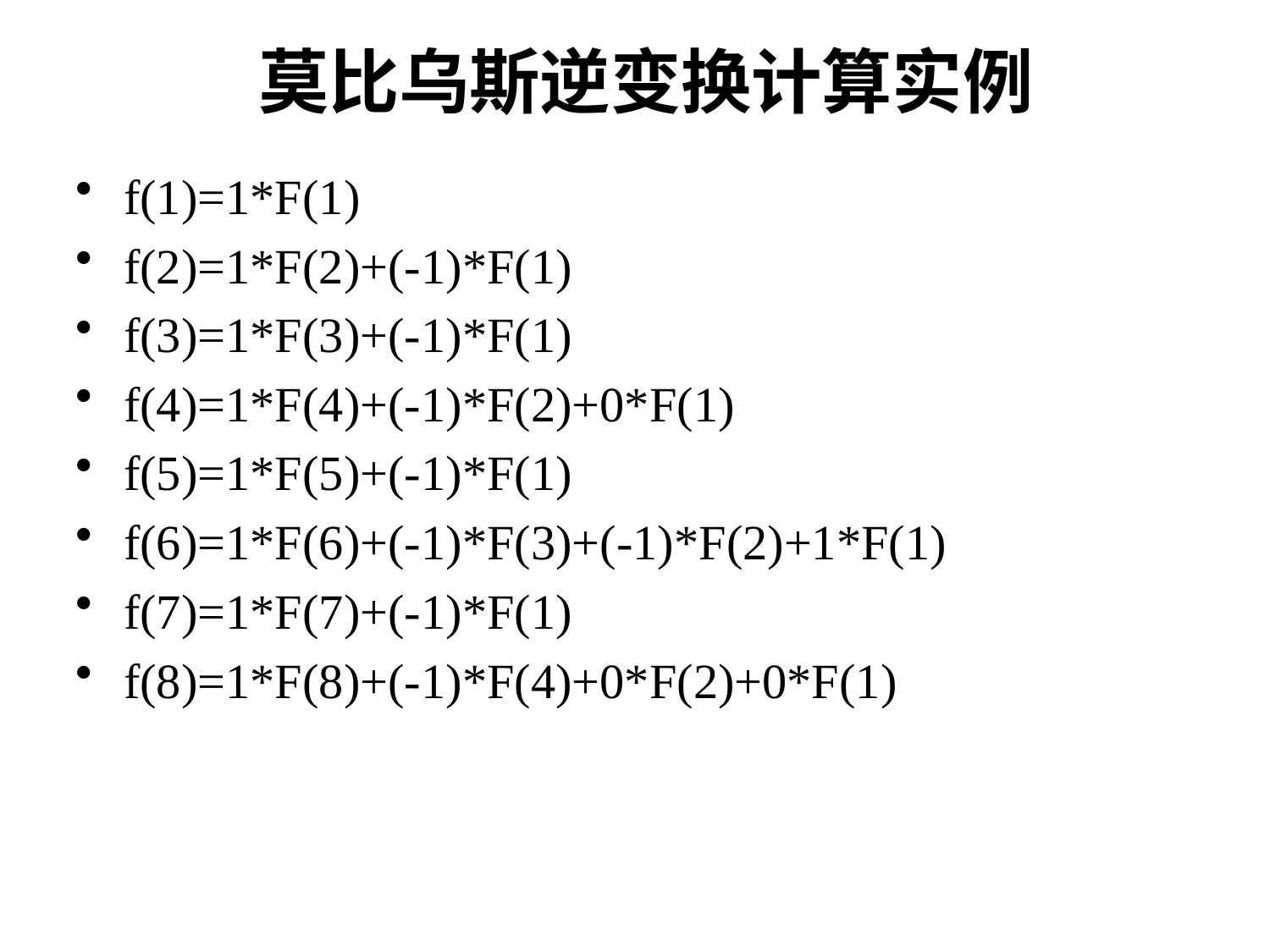

# 莫比乌斯逆变换计算实例
f(1)=1*F(1)
f(2)=1*F(2)+(-1)*F(1)
f(3)=1*F(3)+(-1)*F(1)
f(4)=1*F(4)+(-1)*F(2)+0*F(1)
f(5)=1*F(5)+(-1)*F(1)
f(6)=1*F(6)+(-1)*F(3)+(-1)*F(2)+1*F(1)
f(7)=1*F(7)+(-1)*F(1)
f(8)=1*F(8)+(-1)*F(4)+0*F(2)+0*F(1)